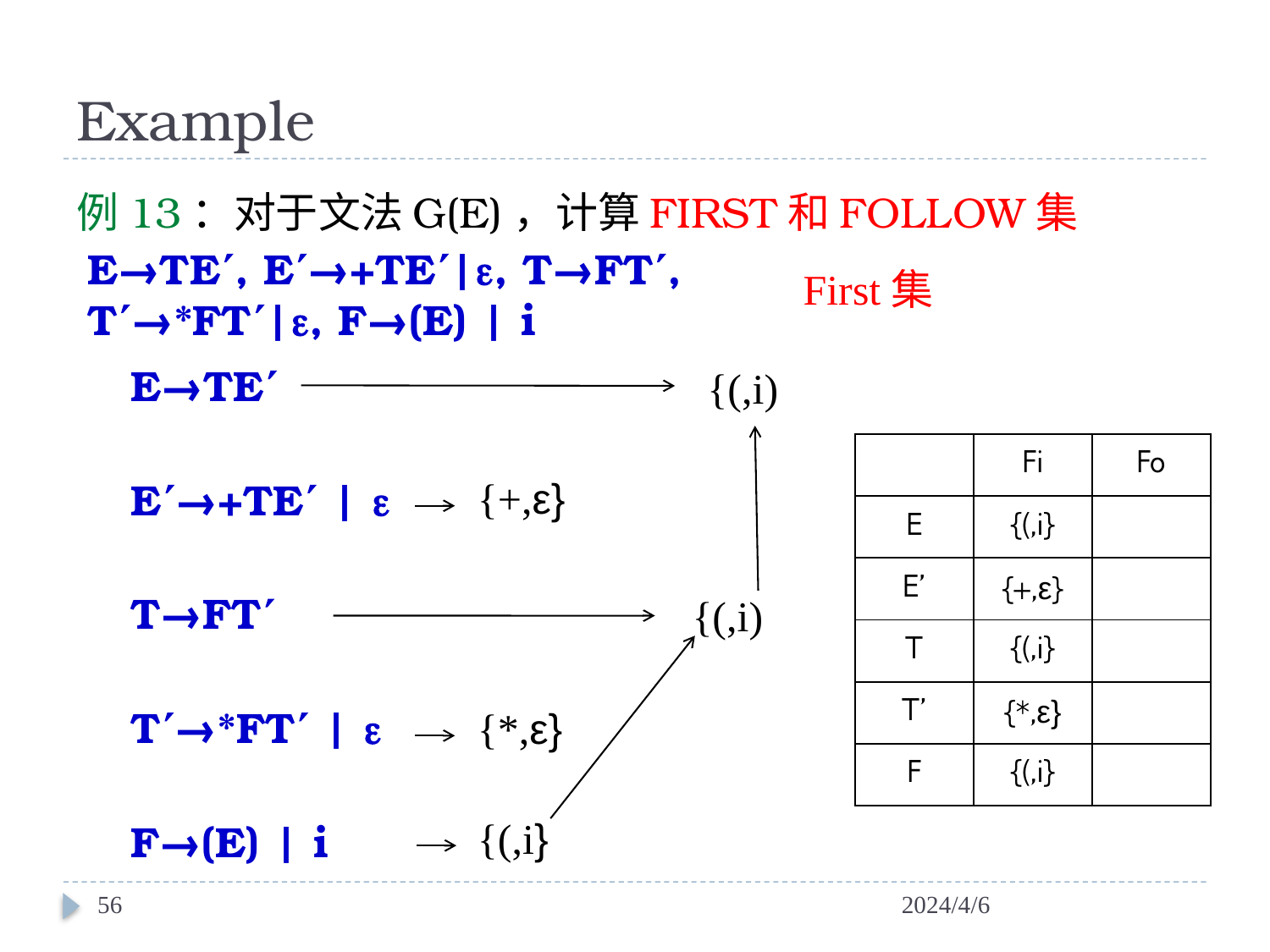

# Example
例13：对于文法G(E)，计算FIRST和FOLLOW集

E→TE′, E′→+TE′|ε, T→FT′,
T′→*FT′|ε, F→(E) | i
First集
{(,i)
E→TE′

E′→+TE′ | ε

T→FT′

T′→*FT′ | ε

F→(E) | i
|  | Fi | Fo |
| --- | --- | --- |
| E | {(,i} |  |
| E’ | {+,ε} |  |
| T | {(,i} |  |
| T’ | {\*,ε} |  |
| F | {(,i} |  |
{+,ε}
{*,ε}
{(,i}
{(,i)
56
2024/4/6